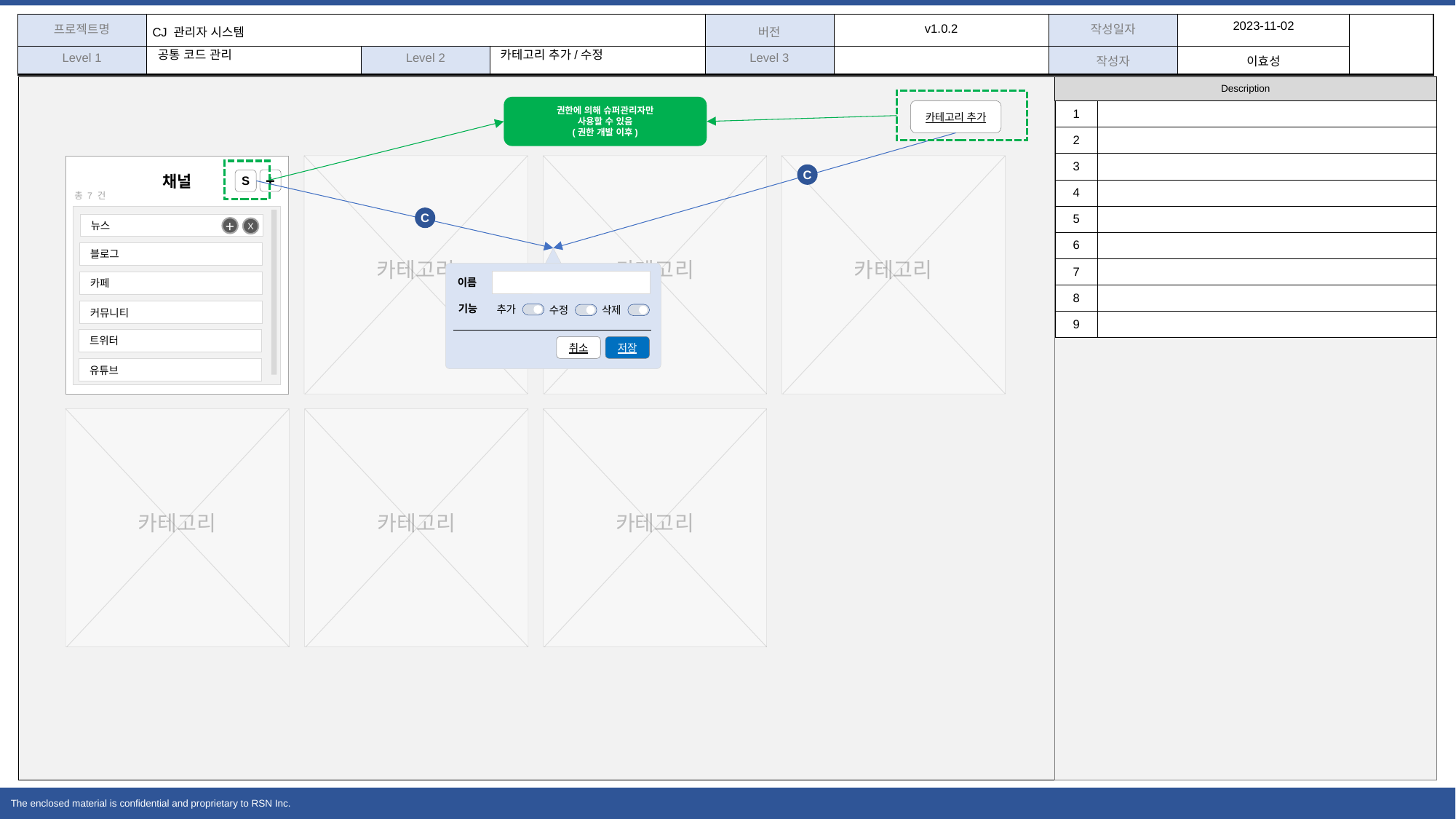

공통 코드 관리
카테고리 추가/수정

권한에 의해 슈퍼관리자만
사용할 수 있음
(권한 개발 이후)
카테고리 추가
| 1 |  |
| --- | --- |
| 2 |  |
| 3 |  |
| 4 |  |
| 5 |  |
| 6 |  |
| 7 |  |
| 8 |  |
| 9 |  |

채널
+
S
총 7 건
목록

뉴스
+
X
블로그
카페
커뮤니티
트위터
유튜브

카테고리

카테고리

카테고리

카테고리

카테고리

카테고리

C
C

이름

기능
추가
삭제
수정

취소
저장